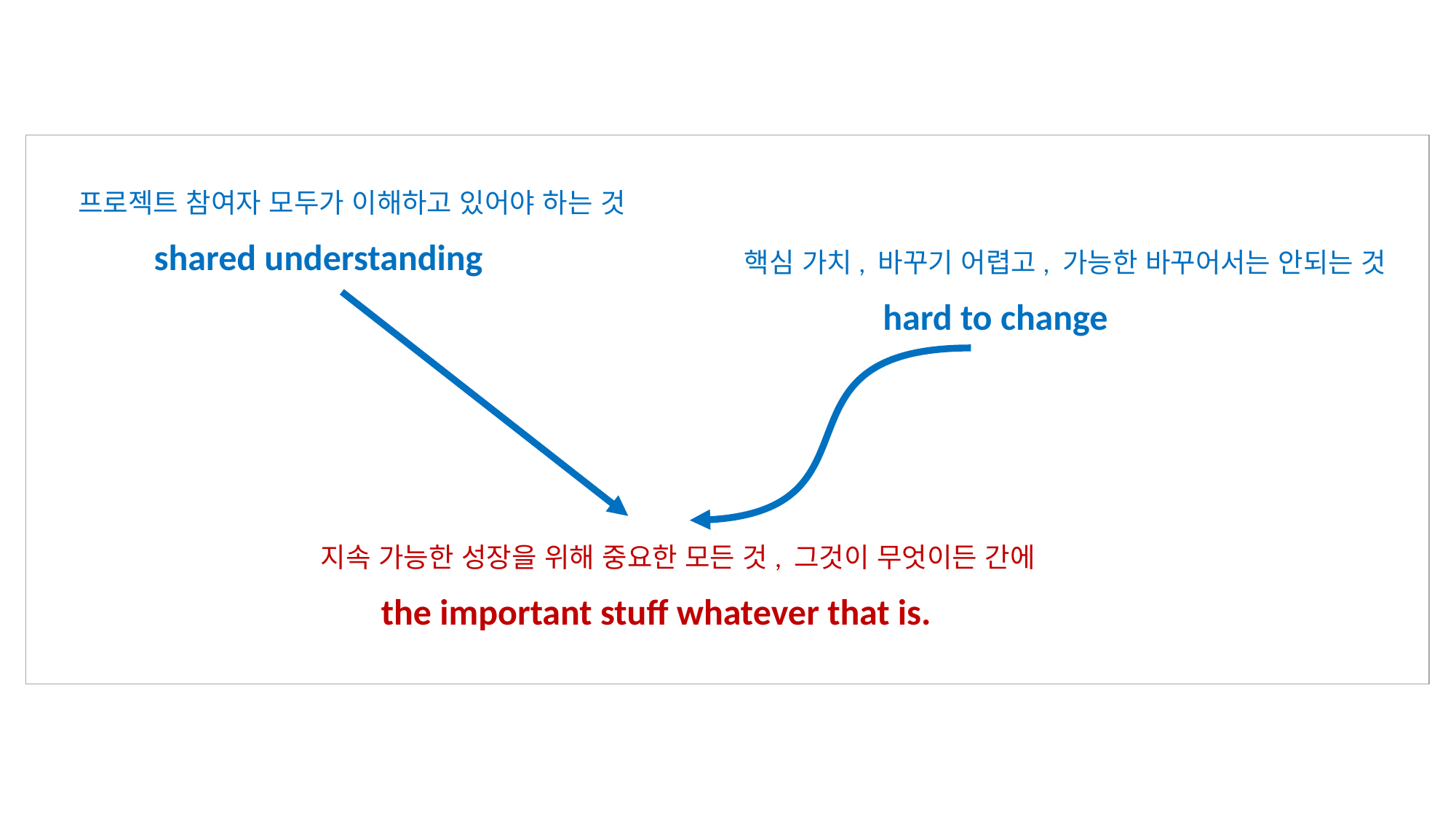

프로젝트 참여자 모두가 이해하고 있어야 하는 것
shared understanding
핵심 가치, 바꾸기 어렵고, 가능한 바꾸어서는 안되는 것
hard to change

지속 가능한 성장을 위해 중요한 모든 것, 그것이 무엇이든 간에
the important stuff whatever that is.